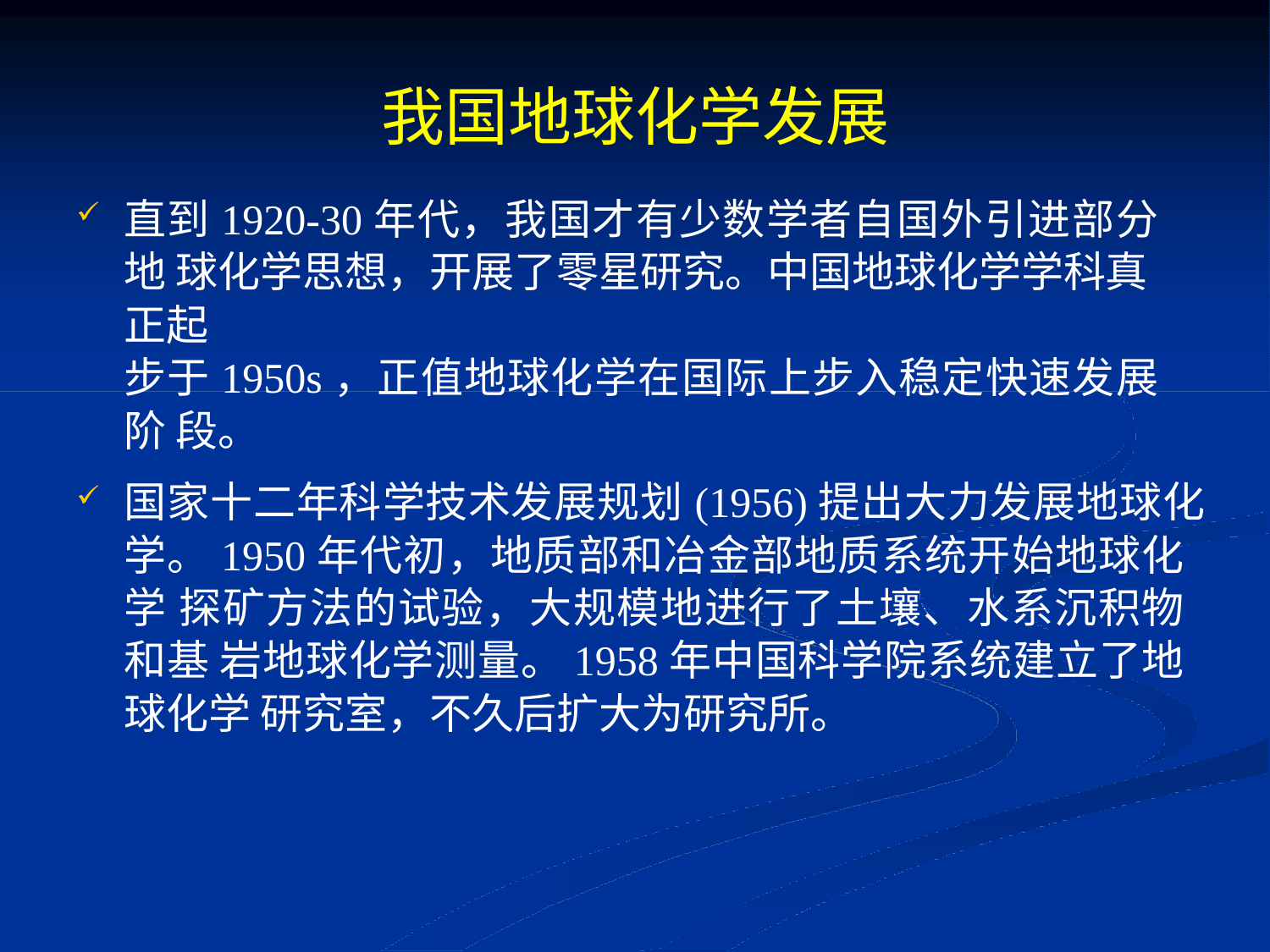

# 我国地球化学发展
直到1920-30年代，我国才有少数学者自国外引进部分地 球化学思想，开展了零星研究。中国地球化学学科真正起
步于1950s，正值地球化学在国际上步入稳定快速发展阶 段。
国家十二年科学技术发展规划(1956)提出大力发展地球化 学。1950年代初，地质部和冶金部地质系统开始地球化学 探矿方法的试验，大规模地进行了土壤、水系沉积物和基 岩地球化学测量。1958年中国科学院系统建立了地球化学 研究室，不久后扩大为研究所。